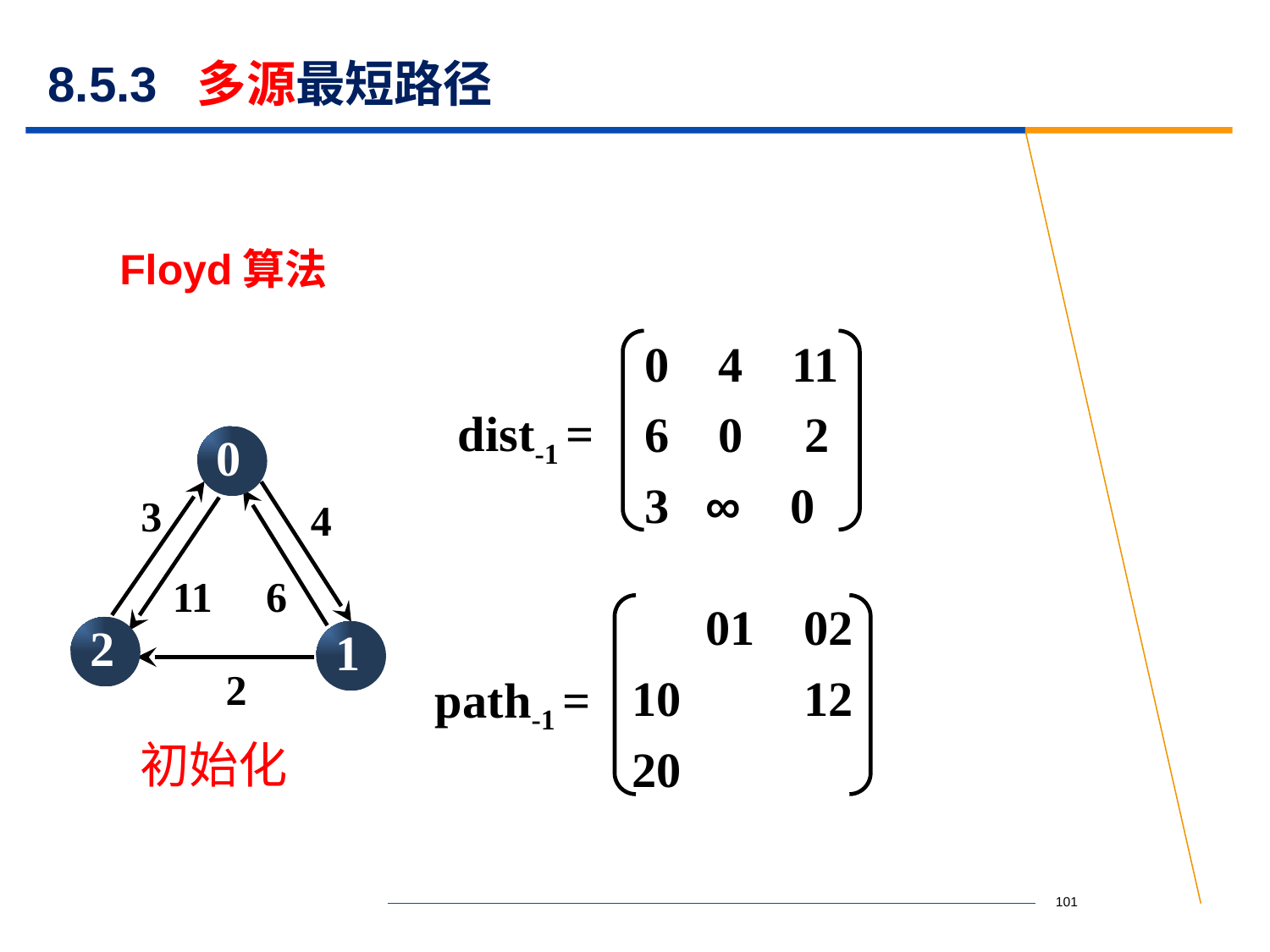

# 8.5.3  多源最短路径
Floyd算法
0    4    11
6    0     2
3   ∞    0

dist-1 =
0

3
4

11
6
      01    02
10          12
20

2

1

2
path-1 =
初始化